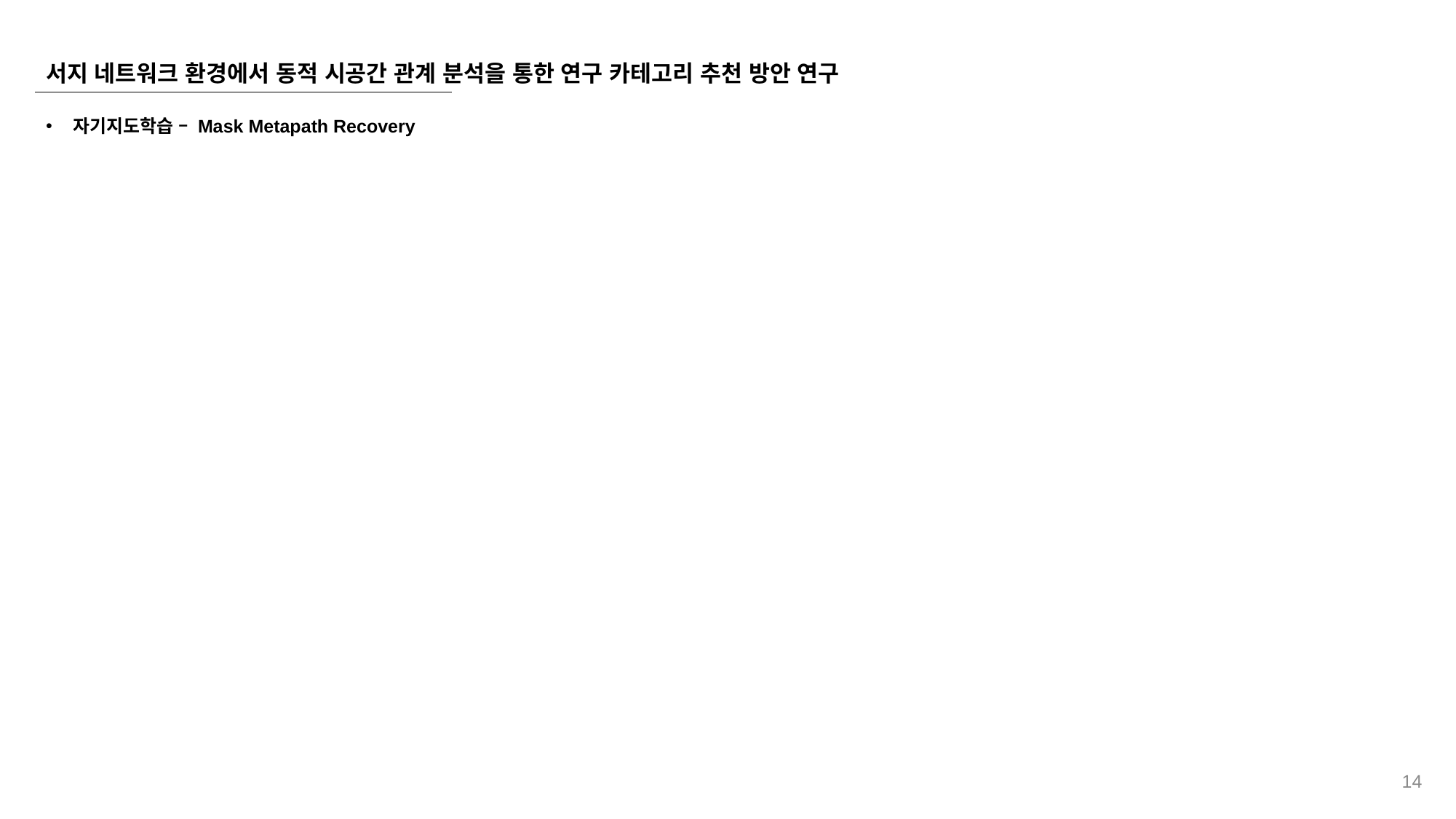

# 서지 네트워크 환경에서 동적 시공간 관계 분석을 통한 연구 카테고리 추천 방안 연구
자기지도학습 – Mask Metapath Recovery

14